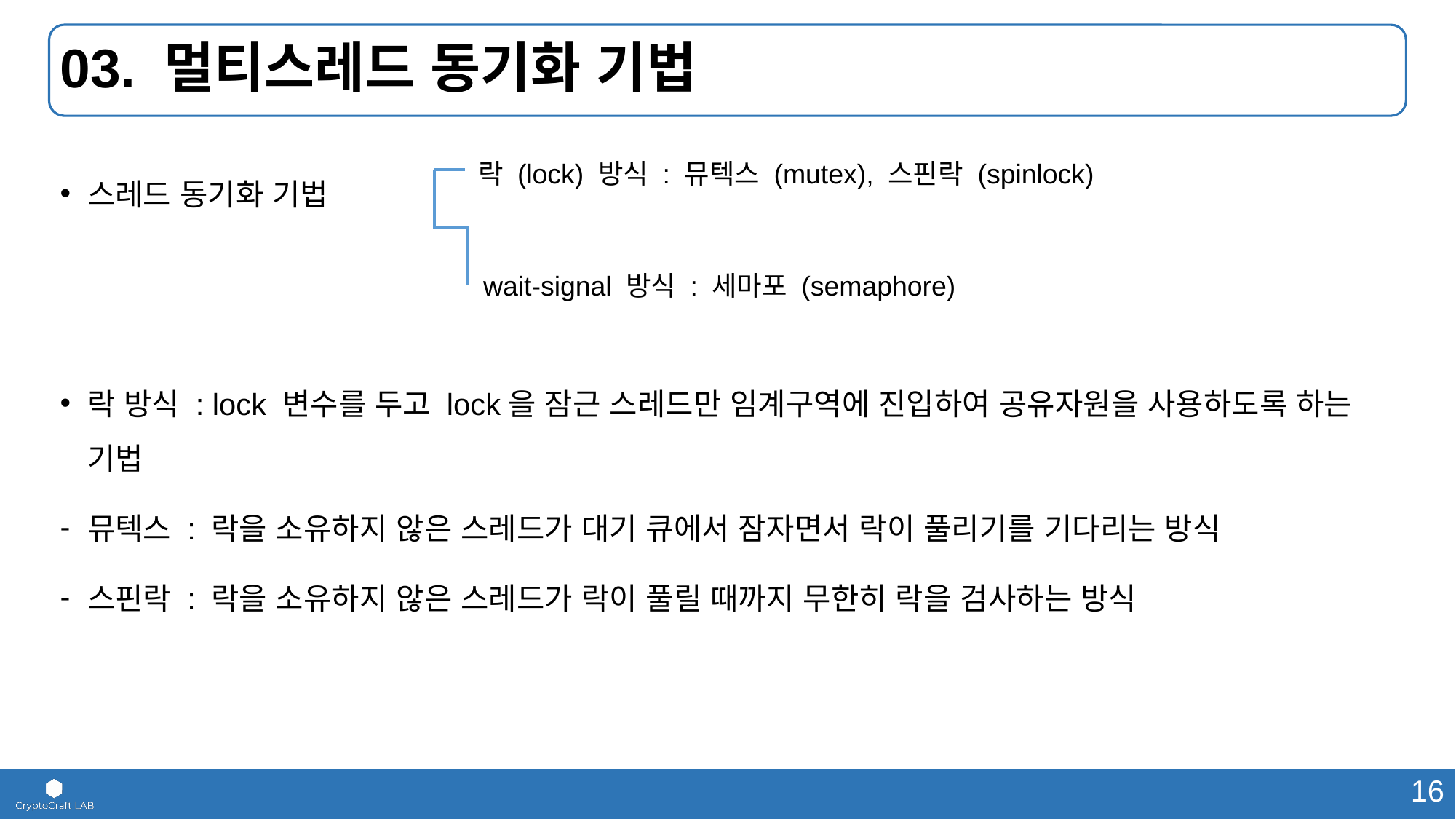

# 03. 멀티스레드 동기화 기법
스레드 동기화 기법

락 방식 : lock 변수를 두고 lock을 잠근 스레드만 임계구역에 진입하여 공유자원을 사용하도록 하는 기법
뮤텍스 : 락을 소유하지 않은 스레드가 대기 큐에서 잠자면서 락이 풀리기를 기다리는 방식
스핀락 : 락을 소유하지 않은 스레드가 락이 풀릴 때까지 무한히 락을 검사하는 방식
락 (lock) 방식 : 뮤텍스 (mutex), 스핀락 (spinlock)
wait-signal 방식 : 세마포 (semaphore)